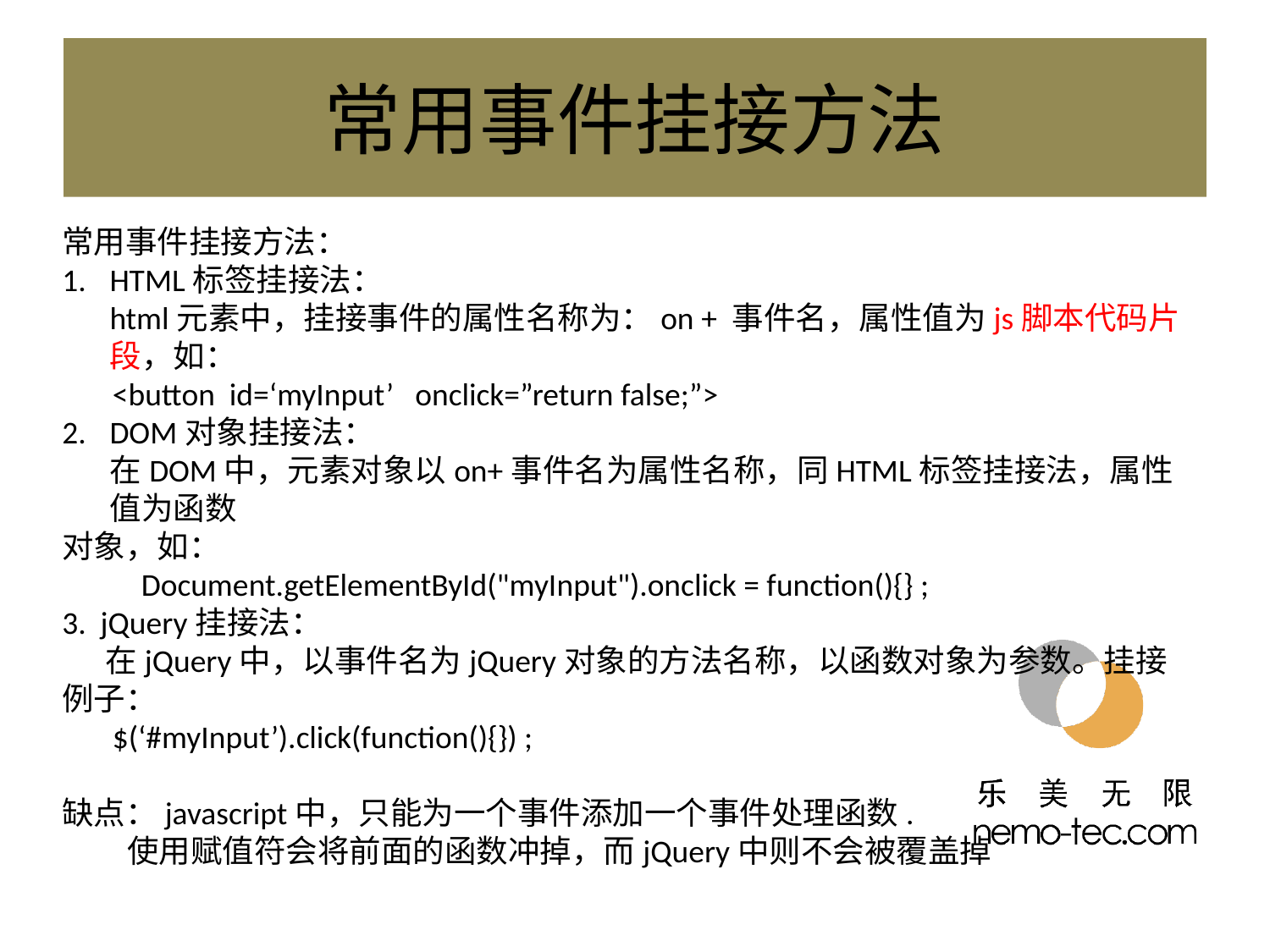

# 常用事件挂接方法
常用事件挂接方法：
HTML标签挂接法：
html元素中，挂接事件的属性名称为：on + 事件名，属性值为js脚本代码片段，如：
       <button  id=‘myInput’   onclick=”return false;”>
DOM对象挂接法：
在DOM中，元素对象以on+事件名为属性名称，同HTML标签挂接法，属性值为函数
对象，如：
           Document.getElementById("myInput").onclick = function(){} ;
3.  jQuery挂接法：
      在jQuery中，以事件名为jQuery对象的方法名称，以函数对象为参数。挂接例子：
       $(‘#myInput’).click(function(){}) ;

缺点：javascript中，只能为一个事件添加一个事件处理函数.
        使用赋值符会将前面的函数冲掉，而jQuery中则不会被覆盖掉